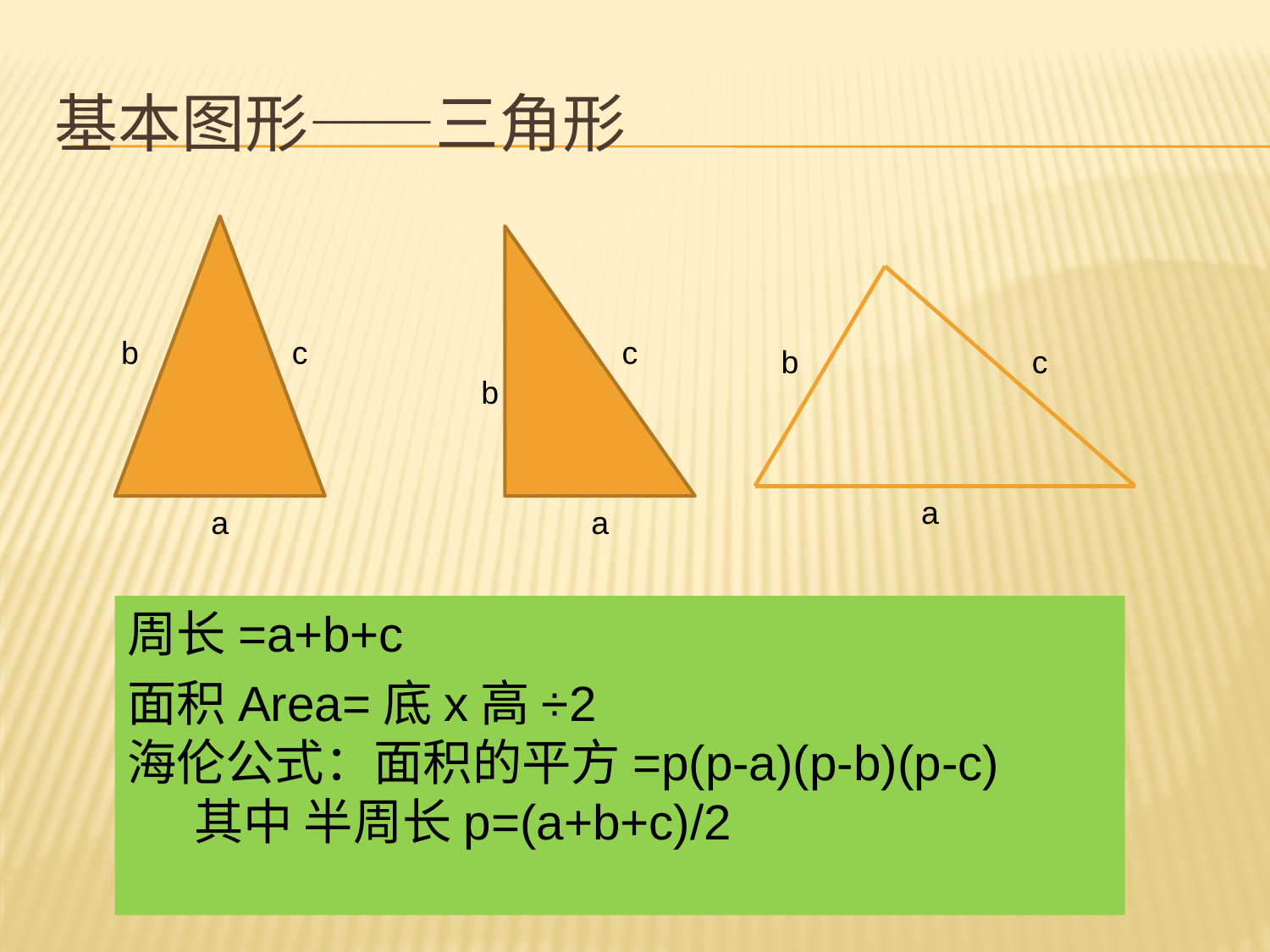

# 基本图形——三角形

b
c
a

c
b
a
b
c
a
周长=a+b+c
面积Area=底x高÷2
海伦公式：面积的平方=p(p-a)(p-b)(p-c)
     其中 半周长p=(a+b+c)/2